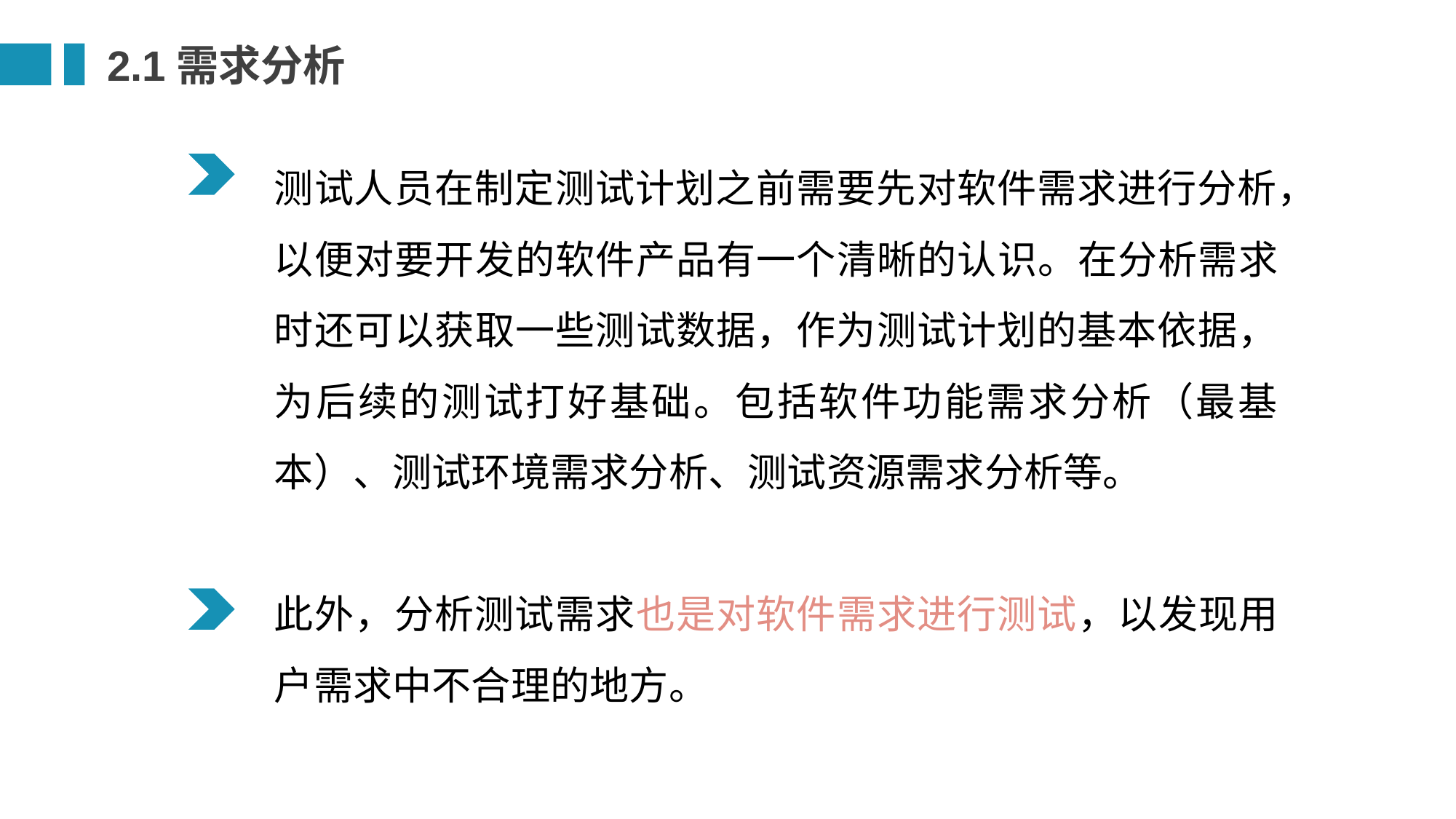

2.1需求分析

测试人员在制定测试计划之前需要先对软件需求进行分析，以便对要开发的软件产品有一个清晰的认识。在分析需求时还可以获取一些测试数据，作为测试计划的基本依据，为后续的测试打好基础。包括软件功能需求分析（最基本）、测试环境需求分析、测试资源需求分析等。

此外，分析测试需求也是对软件需求进行测试，以发现用户需求中不合理的地方。

36